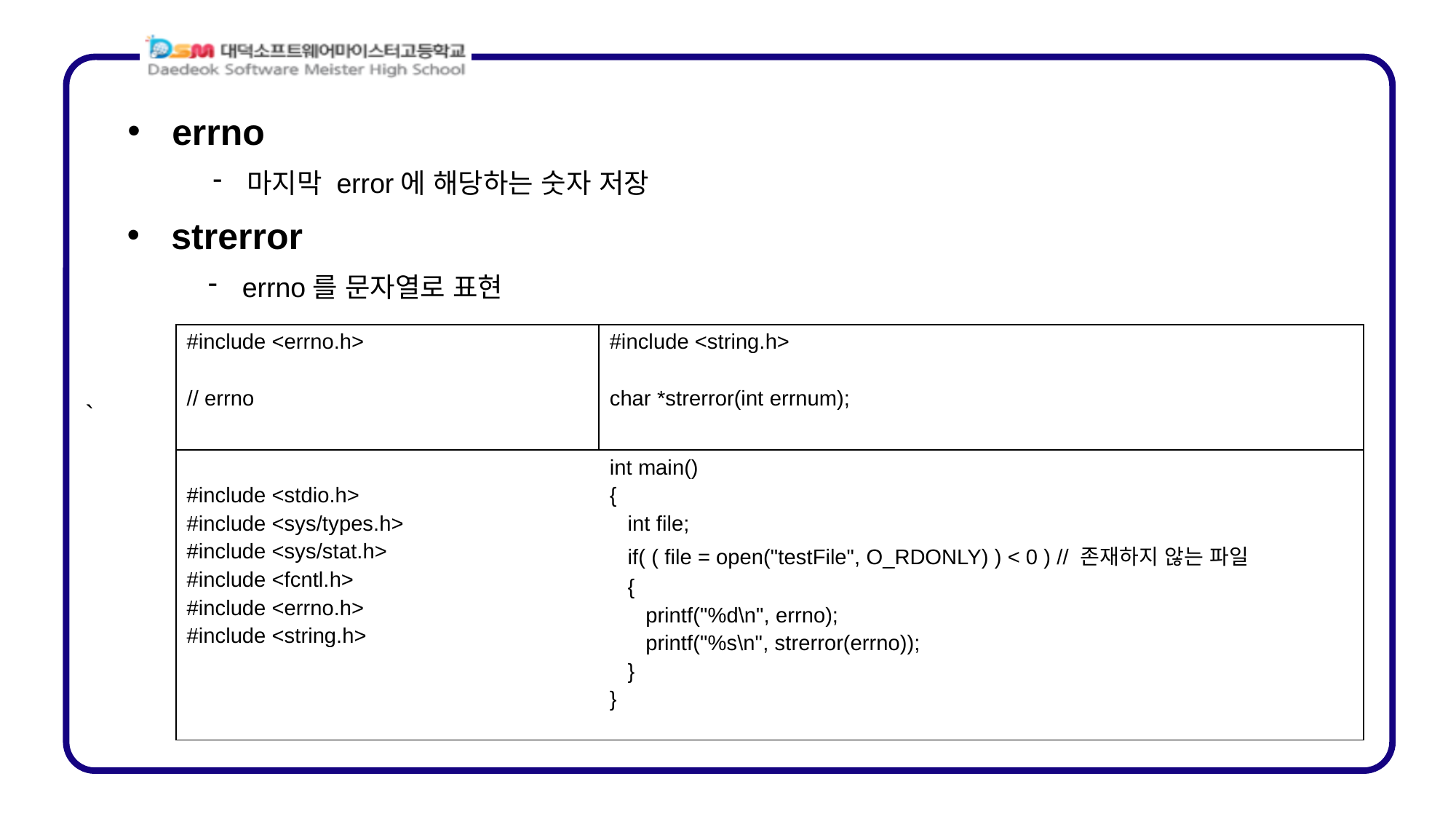

errno
마지막 error에 해당하는 숫자 저장

 strerror
errno를 문자열로 표현
| #include <errno.h> // errno | #include <string.h> char \*strerror(int errnum); |
| --- | --- |
| #include <stdio.h> #include <sys/types.h> #include <sys/stat.h> #include <fcntl.h> #include <errno.h> #include <string.h> | int main() { int file; if( ( file = open("testFile", O\_RDONLY) ) < 0 ) // 존재하지 않는 파일 { printf("%d\n", errno); printf("%s\n", strerror(errno)); } } |